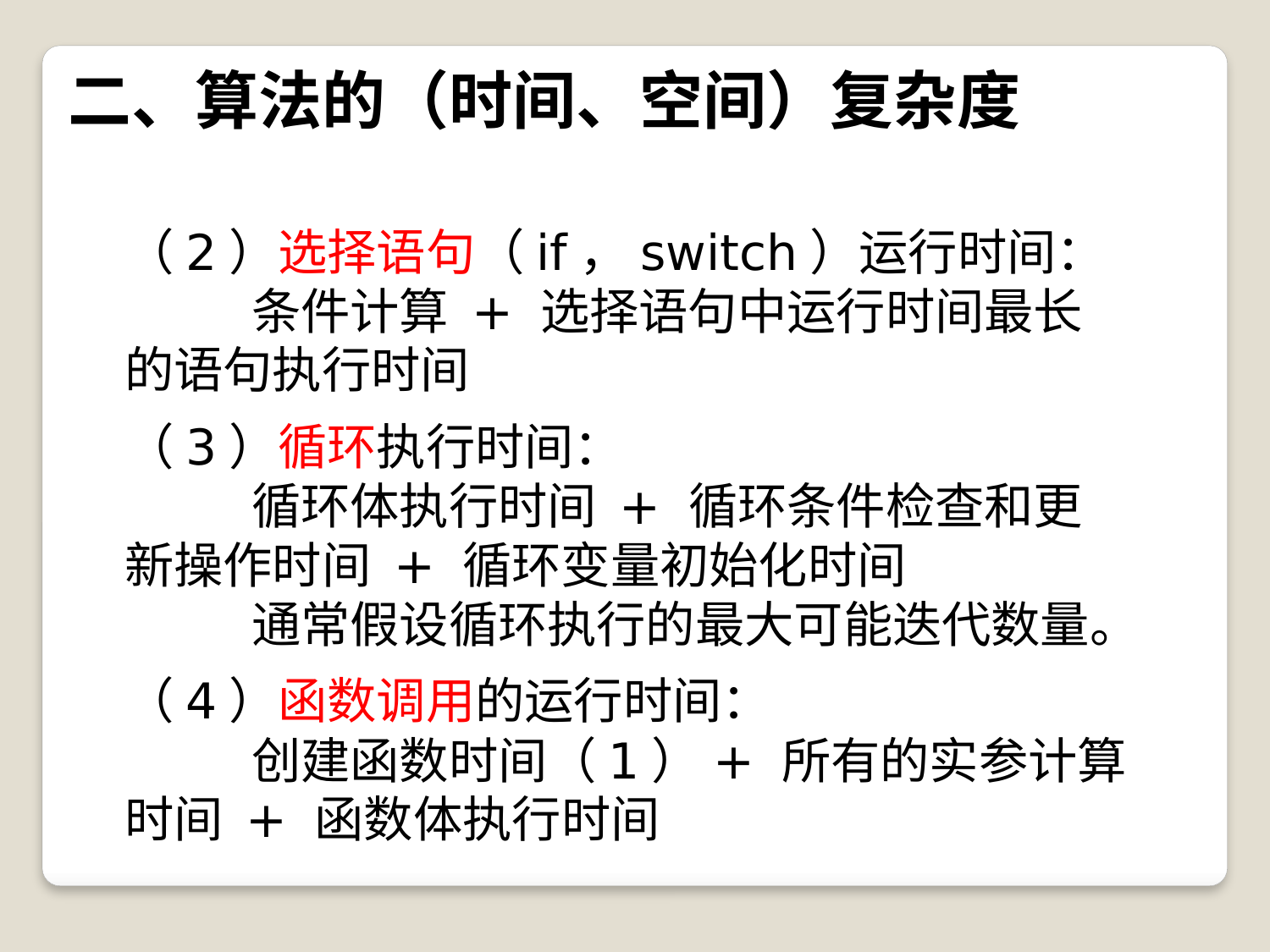

# 二、算法的（时间、空间）复杂度
（2）选择语句（if，switch）运行时间：
	条件计算 + 选择语句中运行时间最长的语句执行时间
（3）循环执行时间：
	循环体执行时间 + 循环条件检查和更新操作时间 + 循环变量初始化时间
	通常假设循环执行的最大可能迭代数量。
（4）函数调用的运行时间：
	创建函数时间（1）+ 所有的实参计算时间 + 函数体执行时间